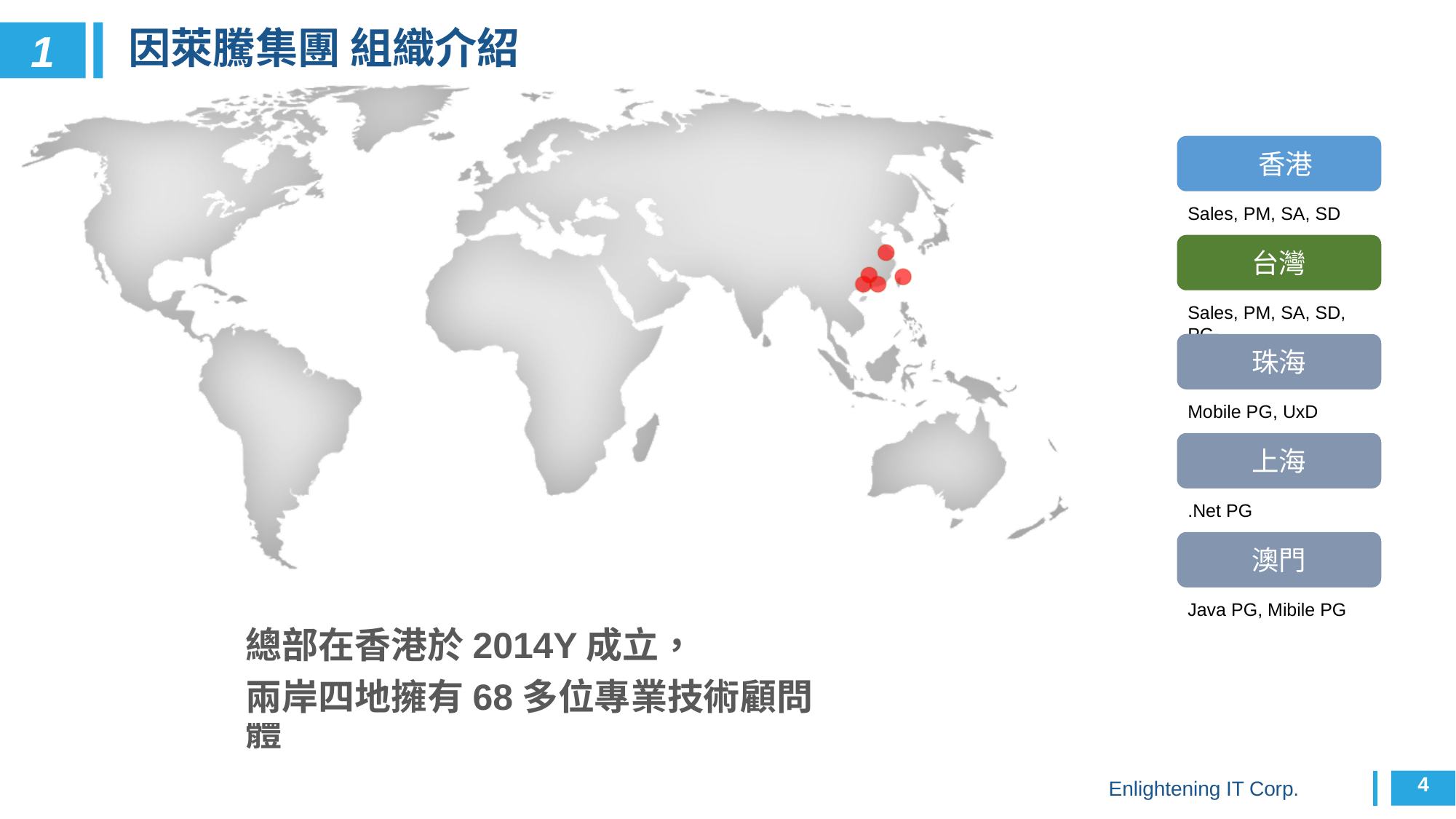

因萊騰集團 組織介紹

 香港
Sales, PM, SA, SD
台灣

Sales, PM, SA, SD, PG
珠海
Mobile PG, UxD
上海
.Net PG
澳門
Java PG, Mibile PG
總部在香港於2014Y成立，
成立初期，以承接ISV委託開發專案軟體
兩岸四地擁有68多位專業技術顧問